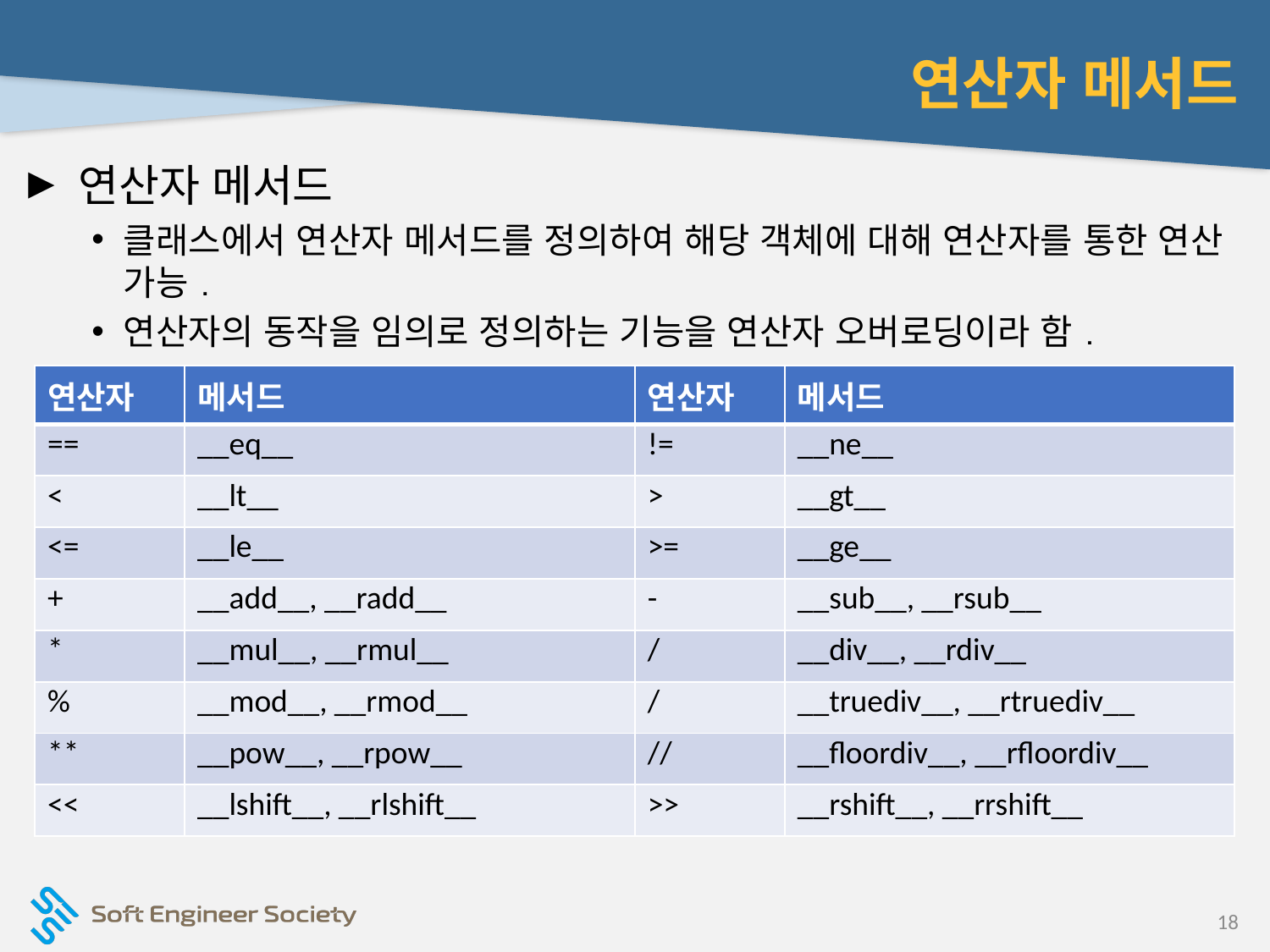

# 연산자 메서드
연산자 메서드
클래스에서 연산자 메서드를 정의하여 해당 객체에 대해 연산자를 통한 연산 가능.
연산자의 동작을 임의로 정의하는 기능을 연산자 오버로딩이라 함.

| 연산자 | 메서드 | 연산자 | 메서드 |
| --- | --- | --- | --- |
| == | \_\_eq\_\_ | != | \_\_ne\_\_ |
| < | \_\_lt\_\_ | > | \_\_gt\_\_ |
| <= | \_\_le\_\_ | >= | \_\_ge\_\_ |
| + | \_\_add\_\_, \_\_radd\_\_ | - | \_\_sub\_\_, \_\_rsub\_\_ |
| \* | \_\_mul\_\_, \_\_rmul\_\_ | / | \_\_div\_\_, \_\_rdiv\_\_ |
| % | \_\_mod\_\_, \_\_rmod\_\_ | / | \_\_truediv\_\_, \_\_rtruediv\_\_ |
| \*\* | \_\_pow\_\_, \_\_rpow\_\_ | // | \_\_floordiv\_\_, \_\_rfloordiv\_\_ |
| << | \_\_lshift\_\_, \_\_rlshift\_\_ | >> | \_\_rshift\_\_, \_\_rrshift\_\_ |
18